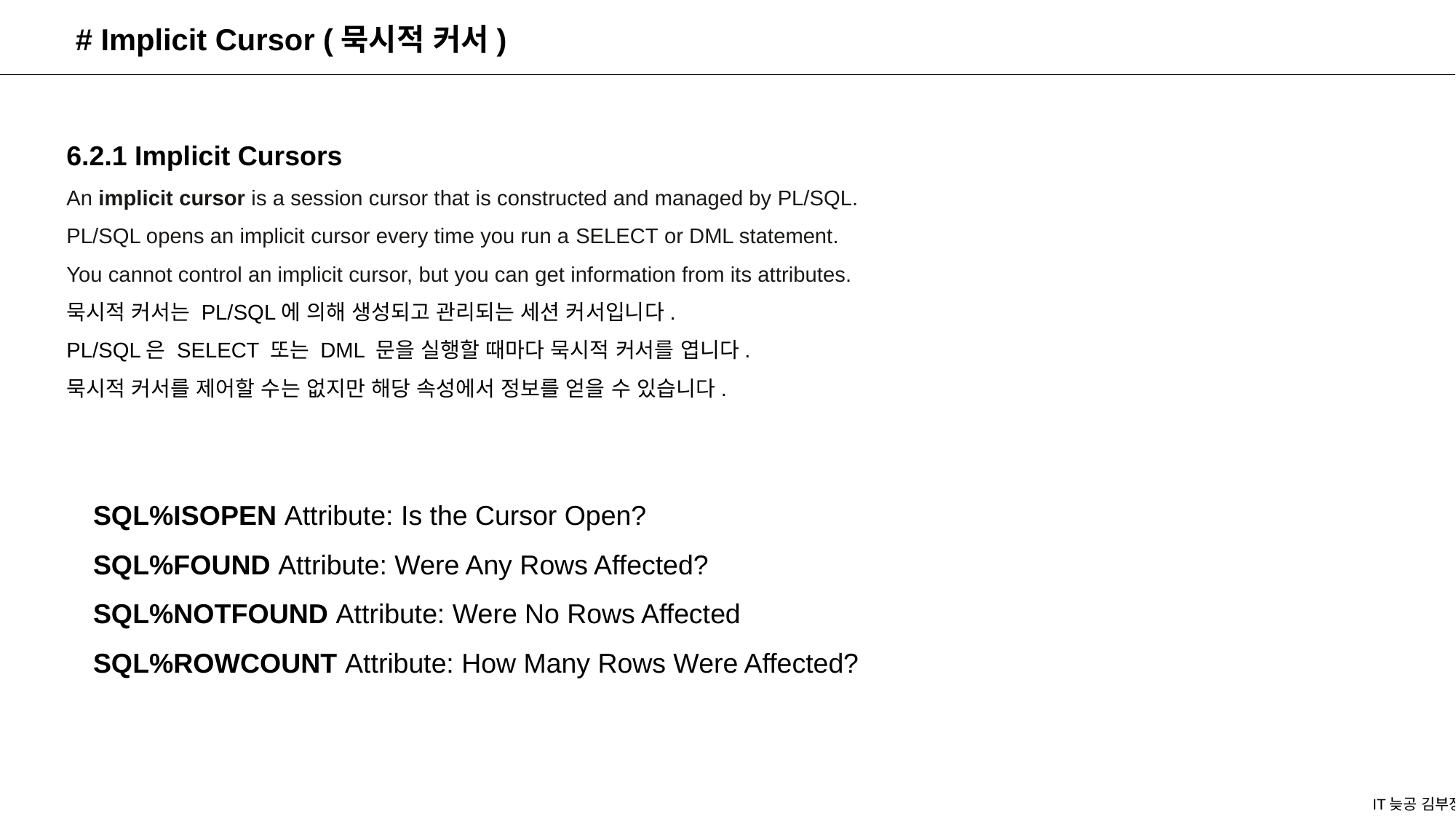

# Implicit Cursor (묵시적 커서)
6.2.1 Implicit Cursors
An implicit cursor is a session cursor that is constructed and managed by PL/SQL.
PL/SQL opens an implicit cursor every time you run a SELECT or DML statement.
You cannot control an implicit cursor, but you can get information from its attributes.
묵시적 커서는 PL/SQL에 의해 생성되고 관리되는 세션 커서입니다.
PL/SQL은 SELECT 또는 DML 문을 실행할 때마다 묵시적 커서를 엽니다.
묵시적 커서를 제어할 수는 없지만 해당 속성에서 정보를 얻을 수 있습니다.
SQL%ISOPEN Attribute: Is the Cursor Open?
SQL%FOUND Attribute: Were Any Rows Affected?
SQL%NOTFOUND Attribute: Were No Rows Affected
SQL%ROWCOUNT Attribute: How Many Rows Were Affected?

IT늦공 김부장